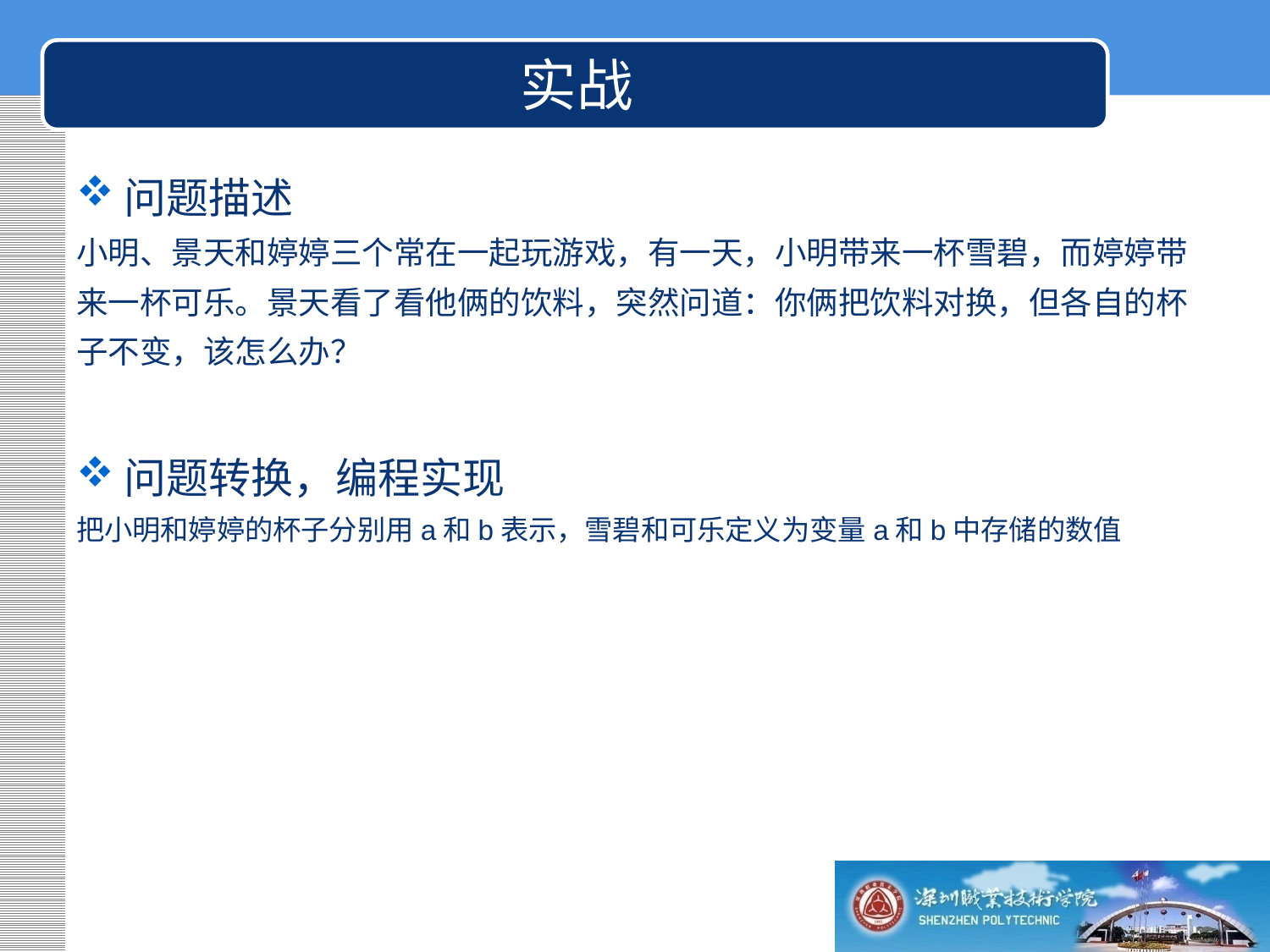

实战
问题描述
小明、景天和婷婷三个常在一起玩游戏，有一天，小明带来一杯雪碧，而婷婷带来一杯可乐。景天看了看他俩的饮料，突然问道：你俩把饮料对换，但各自的杯子不变，该怎么办？

问题转换，编程实现
把小明和婷婷的杯子分别用a和b表示，雪碧和可乐定义为变量a和b中存储的数值